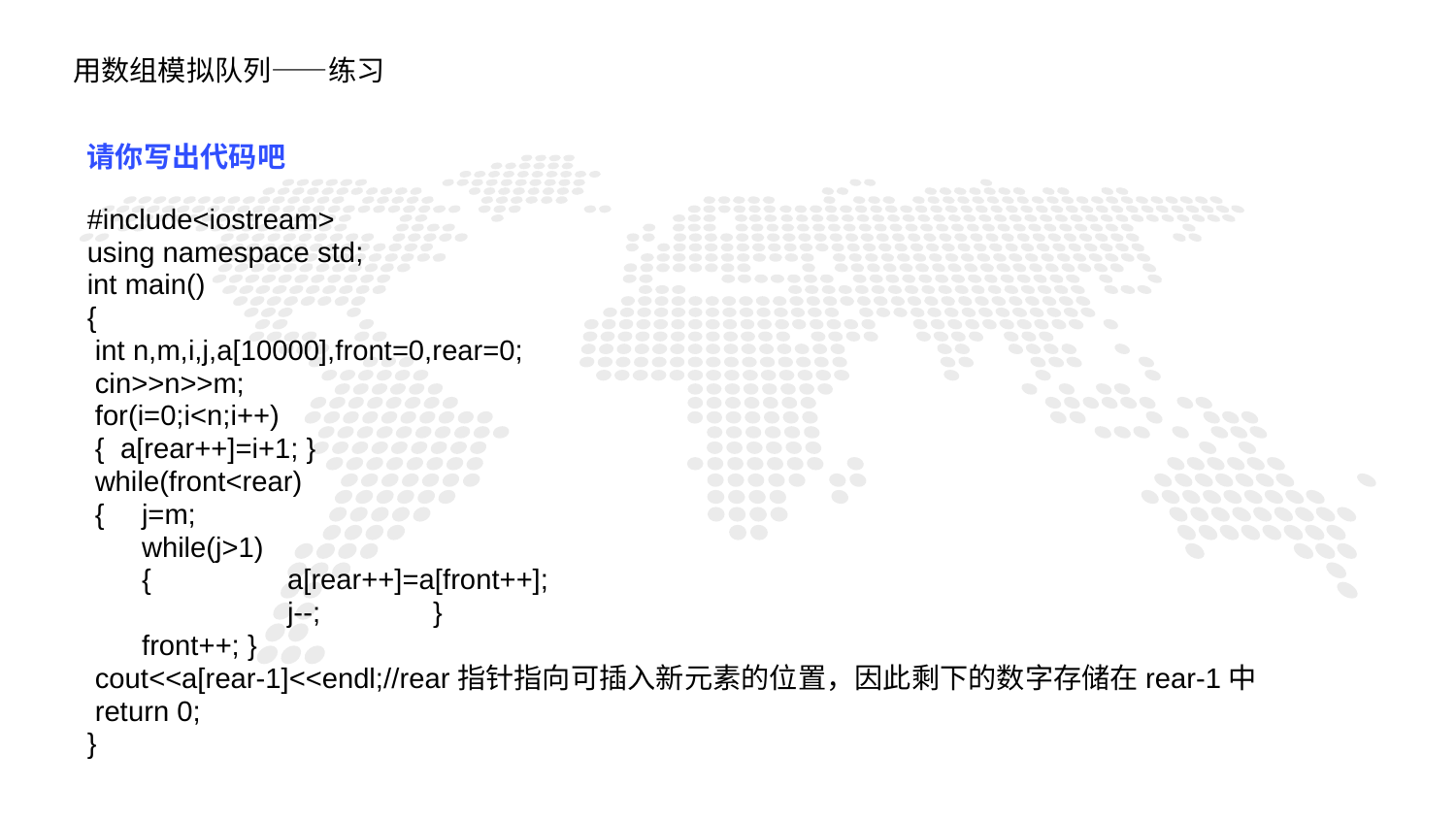

用数组模拟队列——练习
请你写出代码吧
#include<iostream>
using namespace std;
int main()
{
 int n,m,i,j,a[10000],front=0,rear=0;
 cin>>n>>m;
 for(i=0;i<n;i++)
 {  a[rear++]=i+1; }
 while(front<rear)
 { 	j=m;
	while(j>1)
	{	a[rear++]=a[front++];
		j--;	}
 	front++; }
 cout<<a[rear-1]<<endl;//rear指针指向可插入新元素的位置，因此剩下的数字存储在rear-1中
 return 0;
}